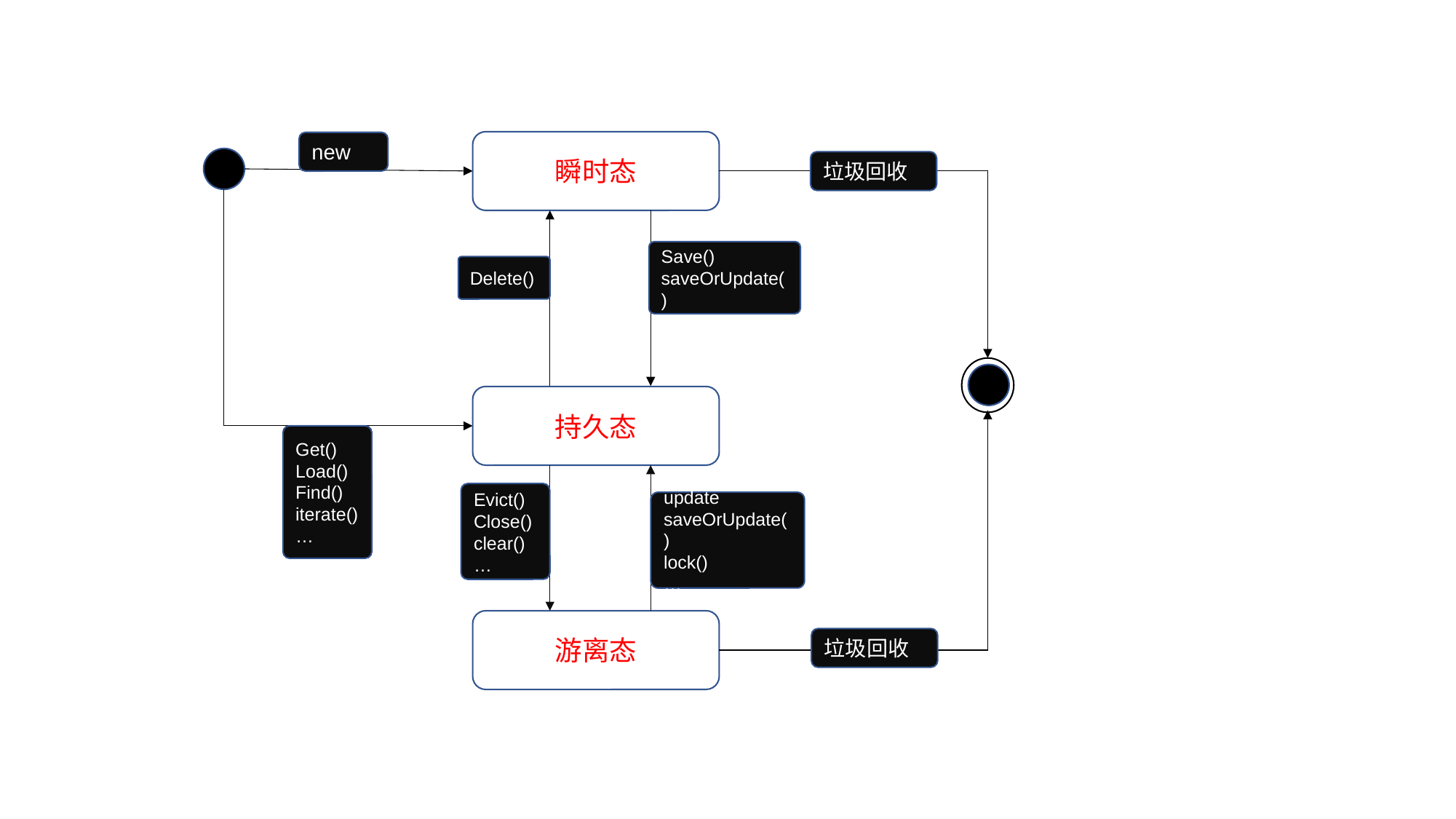

瞬时态
new

垃圾回收
Save()
saveOrUpdate()
Delete()

持久态
Get()
Load()
Find()
iterate()
…
Evict()
Close()
clear()
…
update
saveOrUpdate()
lock()
…
游离态
垃圾回收